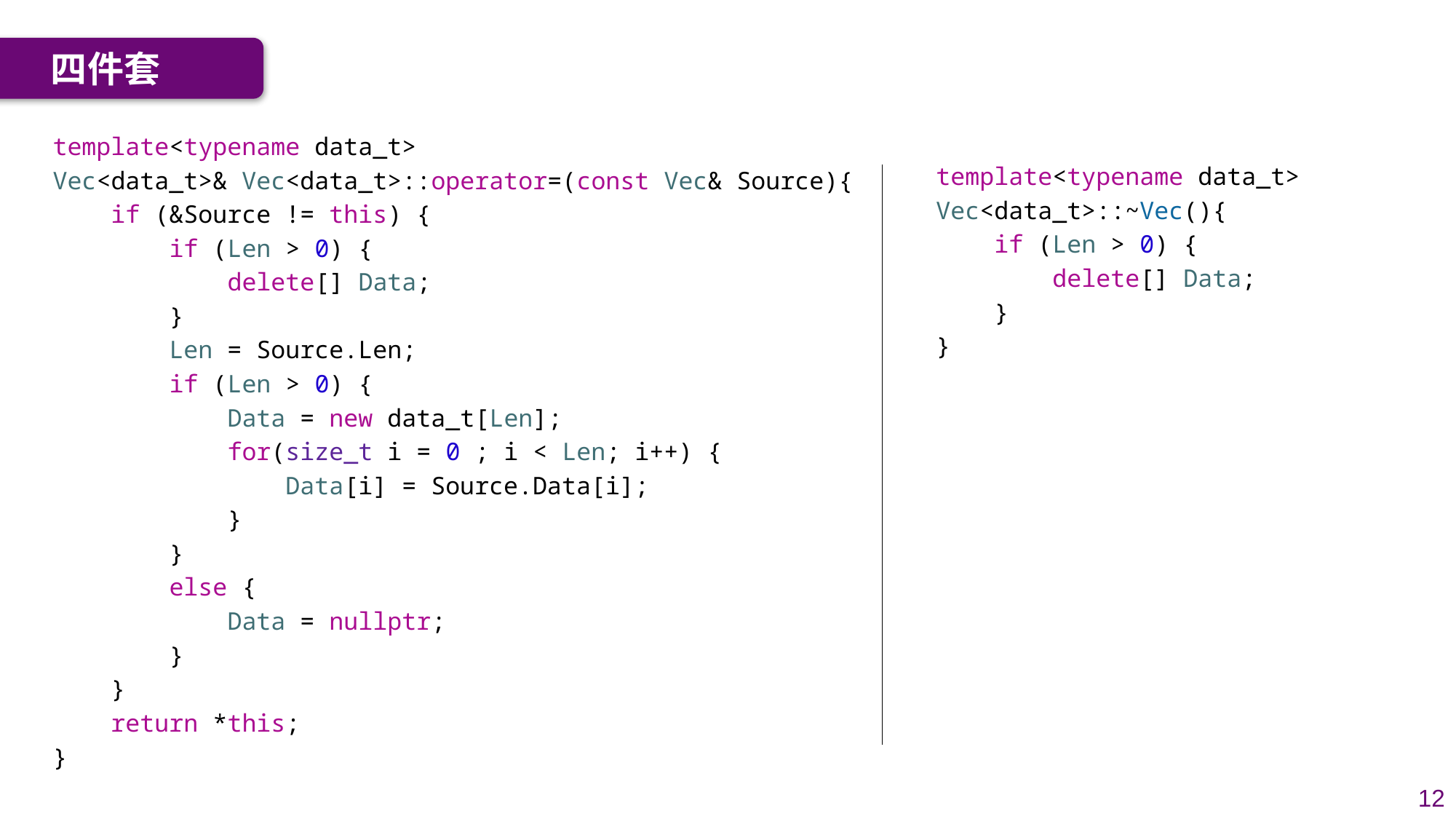

四件套
template<typename data_t>
Vec<data_t>& Vec<data_t>::operator=(const Vec& Source){
    if (&Source != this) {
        if (Len > 0) {
            delete[] Data;
        }
        Len = Source.Len;
        if (Len > 0) {
            Data = new data_t[Len];
            for(size_t i = 0 ; i < Len; i++) {
                Data[i] = Source.Data[i];
            }
        }
        else {
            Data = nullptr;
        }
    }
    return *this;
}
template<typename data_t>
Vec<data_t>::~Vec(){
    if (Len > 0) {
        delete[] Data;
    }
}
12